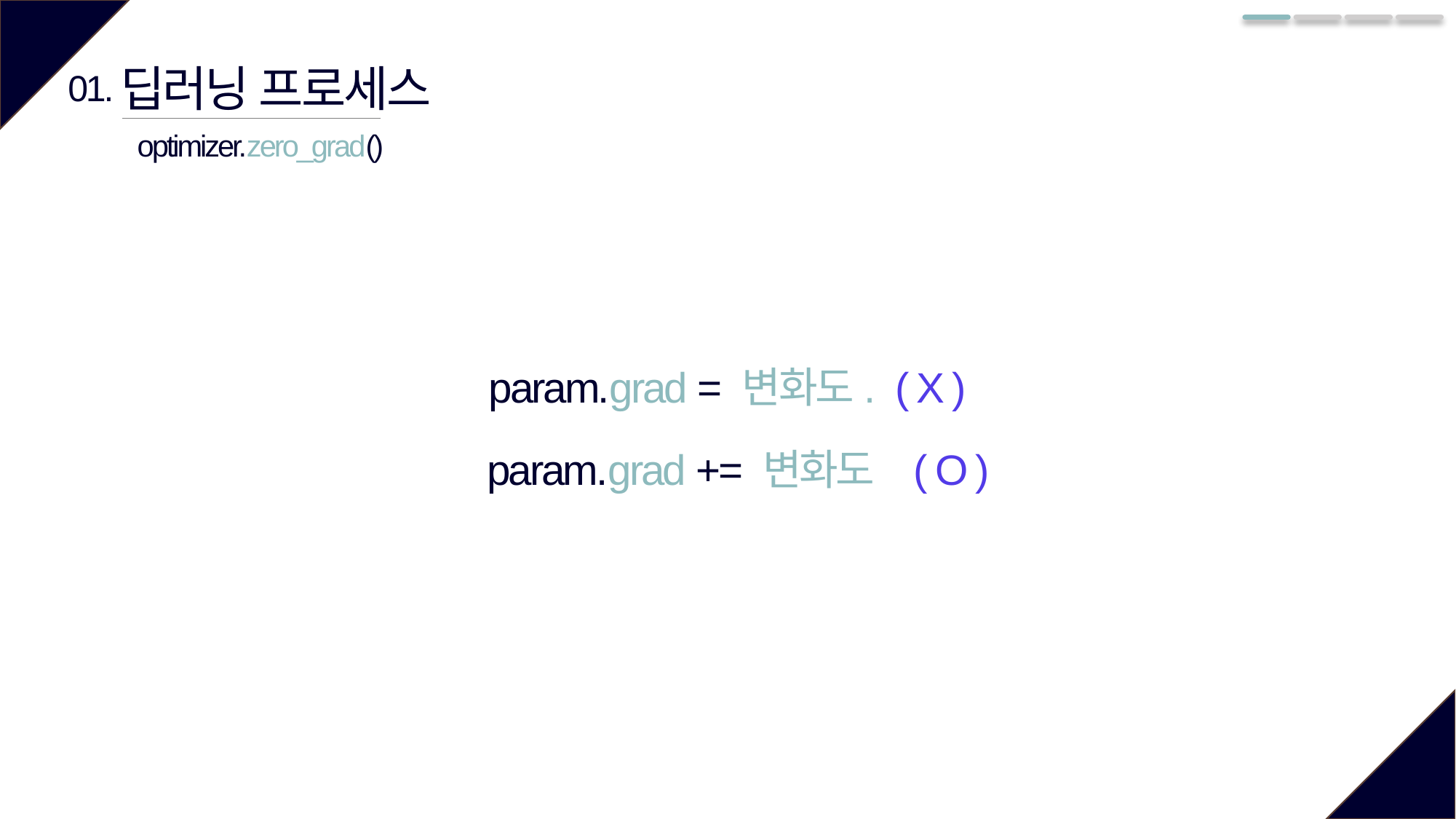

딥러닝 프로세스
01.
optimizer.zero_grad()
param.grad = 변화도.  ( X )
param.grad += 변화도   ( O )